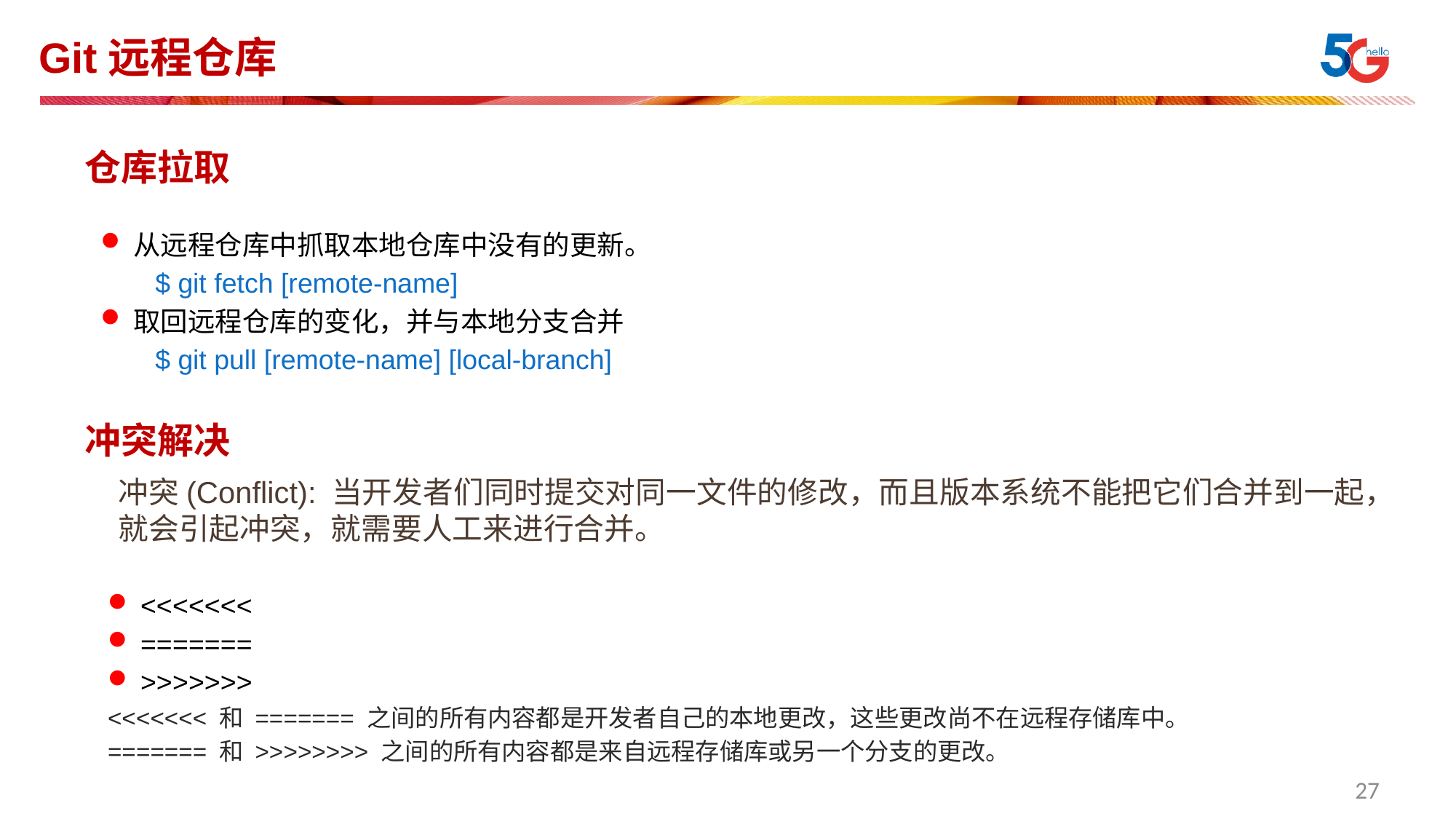

# Git远程仓库
仓库拉取

从远程仓库中抓取本地仓库中没有的更新。
$ git fetch [remote-name]
取回远程仓库的变化，并与本地分支合并
$ git pull [remote-name] [local-branch]

冲突解决
冲突(Conflict): 当开发者们同时提交对同一文件的修改，而且版本系统不能把它们合并到一起，就会引起冲突，就需要人工来进行合并。

<<<<<<<
=======
>>>>>>>
<<<<<<< 和 ======= 之间的所有内容都是开发者自己的本地更改，这些更改尚不在远程存储库中。
======= 和 >>>>>>>> 之间的所有内容都是来自远程存储库或另一个分支的更改。